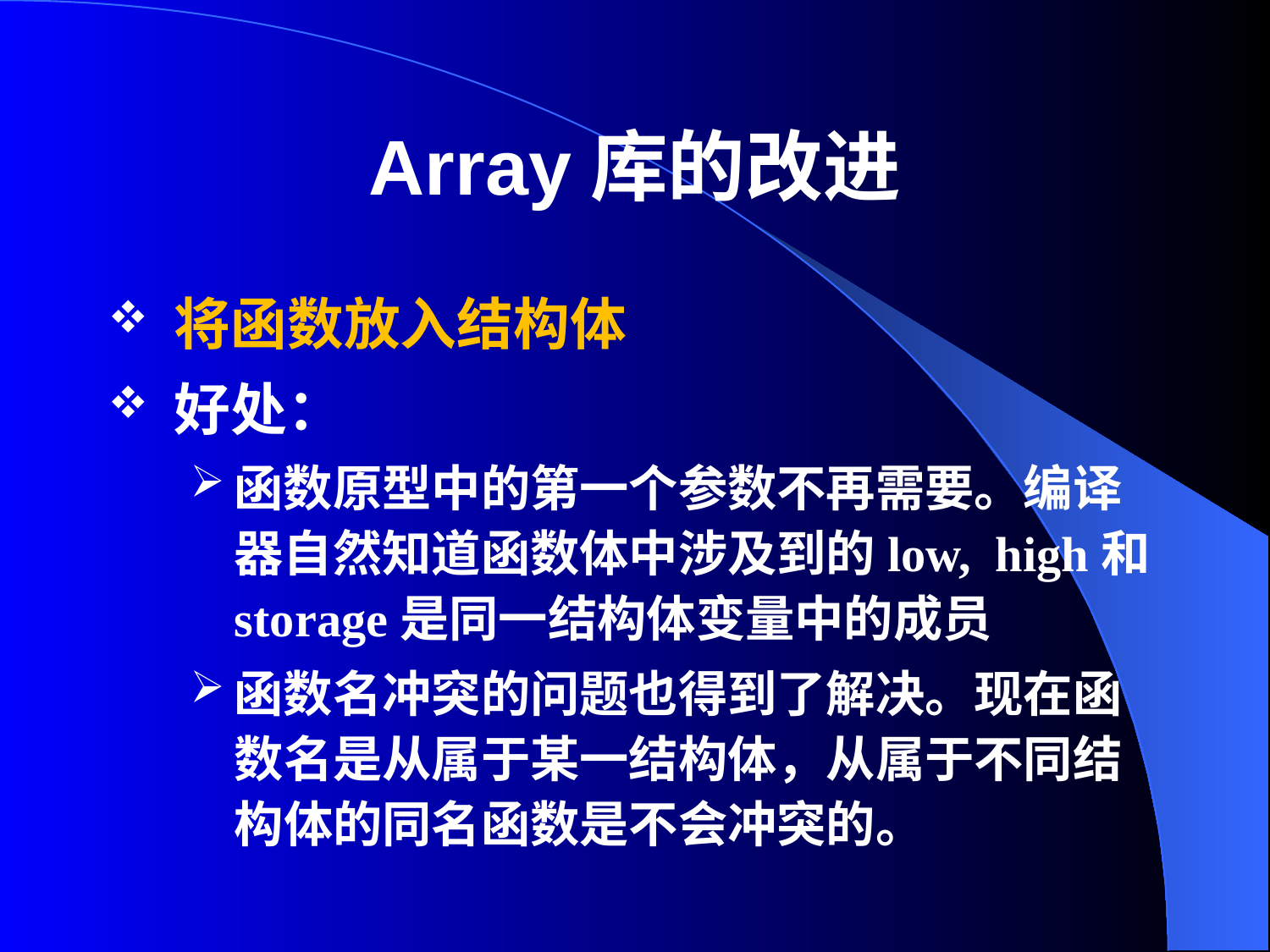

# Array库的改进
将函数放入结构体
好处：
函数原型中的第一个参数不再需要。编译器自然知道函数体中涉及到的low,  high和storage是同一结构体变量中的成员
函数名冲突的问题也得到了解决。现在函数名是从属于某一结构体，从属于不同结构体的同名函数是不会冲突的。